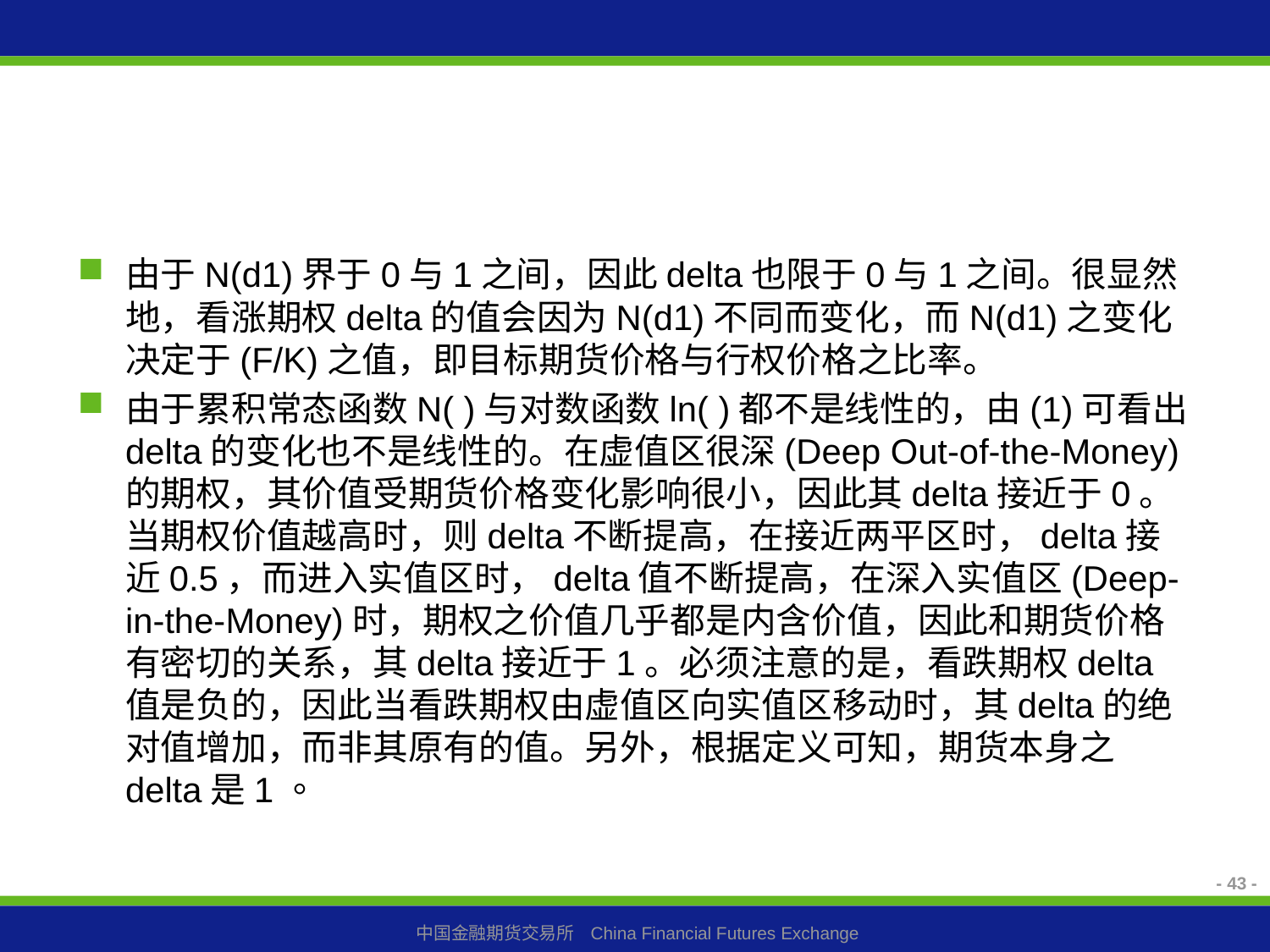

#
由于N(d1)界于0与1之间，因此delta也限于0与1之间。很显然地，看涨期权delta的值会因为N(d1)不同而变化，而N(d1)之变化决定于(F/K)之值，即目标期货价格与行权价格之比率。
由于累积常态函数N( )与对数函数ln( )都不是线性的，由(1)可看出delta的变化也不是线性的。在虚值区很深(Deep Out-of-the-Money)的期权，其价值受期货价格变化影响很小，因此其delta接近于0。当期权价值越高时，则delta不断提高，在接近两平区时，delta接近0.5，而进入实值区时，delta值不断提高，在深入实值区(Deep- in-the-Money)时，期权之价值几乎都是内含价值，因此和期货价格有密切的关系，其delta接近于1。必须注意的是，看跌期权delta值是负的，因此当看跌期权由虚值区向实值区移动时，其delta的绝对值增加，而非其原有的值。另外，根据定义可知，期货本身之delta是1。
- 43 -